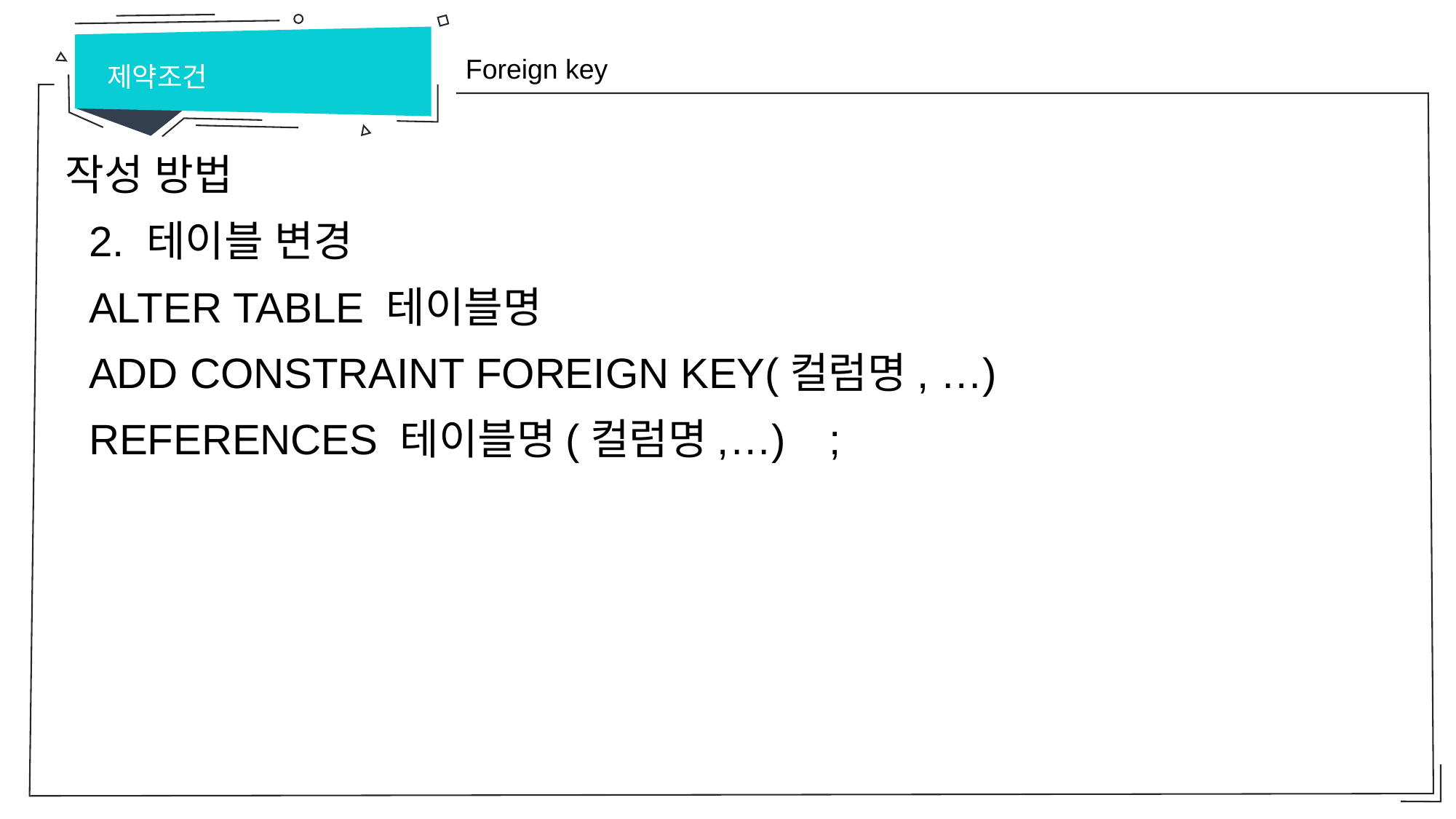

제약조건
Foreign key
작성 방법
  2. 테이블 변경
  ALTER TABLE 테이블명
  ADD CONSTRAINT FOREIGN KEY(컬럼명, …)
  REFERENCES 테이블명(컬럼명,…)	;